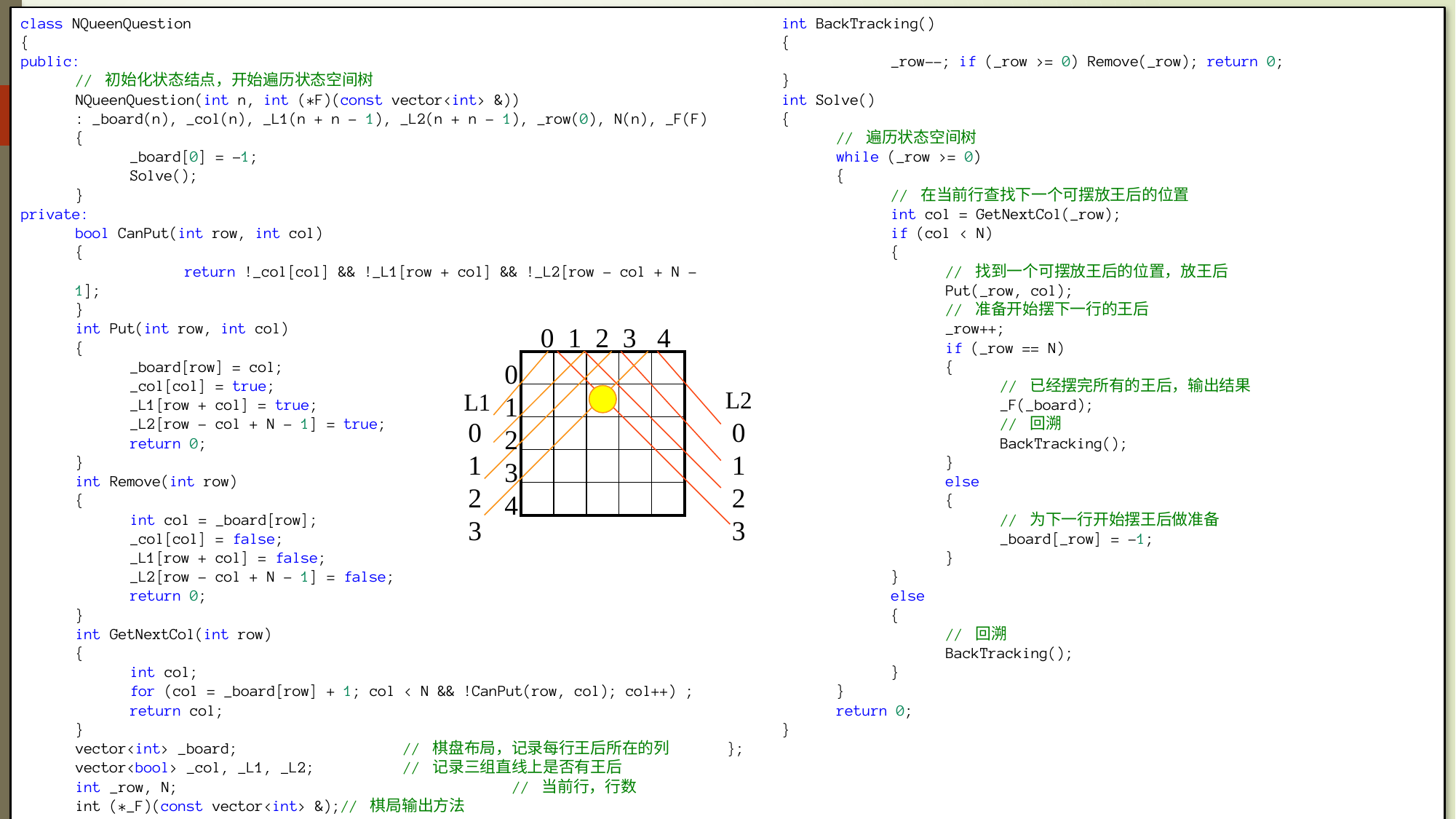

class NQueenQuestion
{
public:
// 初始化状态结点，开始遍历状态空间树
NQueenQuestion(int n, int (*F)(const vector<int> &))
: _board(n), _col(n), _L1(n + n - 1), _L2(n + n - 1), _row(0), N(n), _F(F)
{
_board[0] = -1;
Solve();
}
private:
bool CanPut(int row, int col)
{
	return !_col[col] && !_L1[row + col] && !_L2[row - col + N - 1];
}
int Put(int row, int col)
{
_board[row] = col;
_col[col] = true;
_L1[row + col] = true;
_L2[row - col + N - 1] = true;
return 0;
}
int Remove(int row)
{
int col = _board[row];
_col[col] = false;
_L1[row + col] = false;
_L2[row - col + N - 1] = false;
return 0;
}
int GetNextCol(int row)
{
int col;
for (col = _board[row] + 1; col < N && !CanPut(row, col); col++) ;
return col;
}
vector<int> _board; 		// 棋盘布局，记录每行王后所在的列
vector<bool> _col, _L1, _L2; 	// 记录三组直线上是否有王后
int _row, N; 			// 当前行，行数
int (*_F)(const vector<int> &);// 棋局输出方法

int BackTracking()
{
	_row--; if (_row >= 0) Remove(_row); return 0;
}
int Solve()
{
// 遍历状态空间树
while (_row >= 0)
{
// 在当前行查找下一个可摆放王后的位置
int col = GetNextCol(_row);
if (col < N)
{
// 找到一个可摆放王后的位置，放王后
Put(_row, col);
// 准备开始摆下一行的王后
_row++;
if (_row == N)
{
// 已经摆完所有的王后，输出结果
_F(_board);
// 回溯
BackTracking();
}
else
{
// 为下一行开始摆王后做准备
_board[_row] = -1;
}
}
else
{
// 回溯
BackTracking();
}
}
return 0;
}
};
0  1  2  3   4

|  |  |  |  |  |
| --- | --- | --- | --- | --- |
|  |  |  |  |  |
|  |  |  |  |  |
|  |  |  |  |  |
|  |  |  |  |  |

0
1
2
3
4
L2
L1

0
1
2
3
0
1
2
3